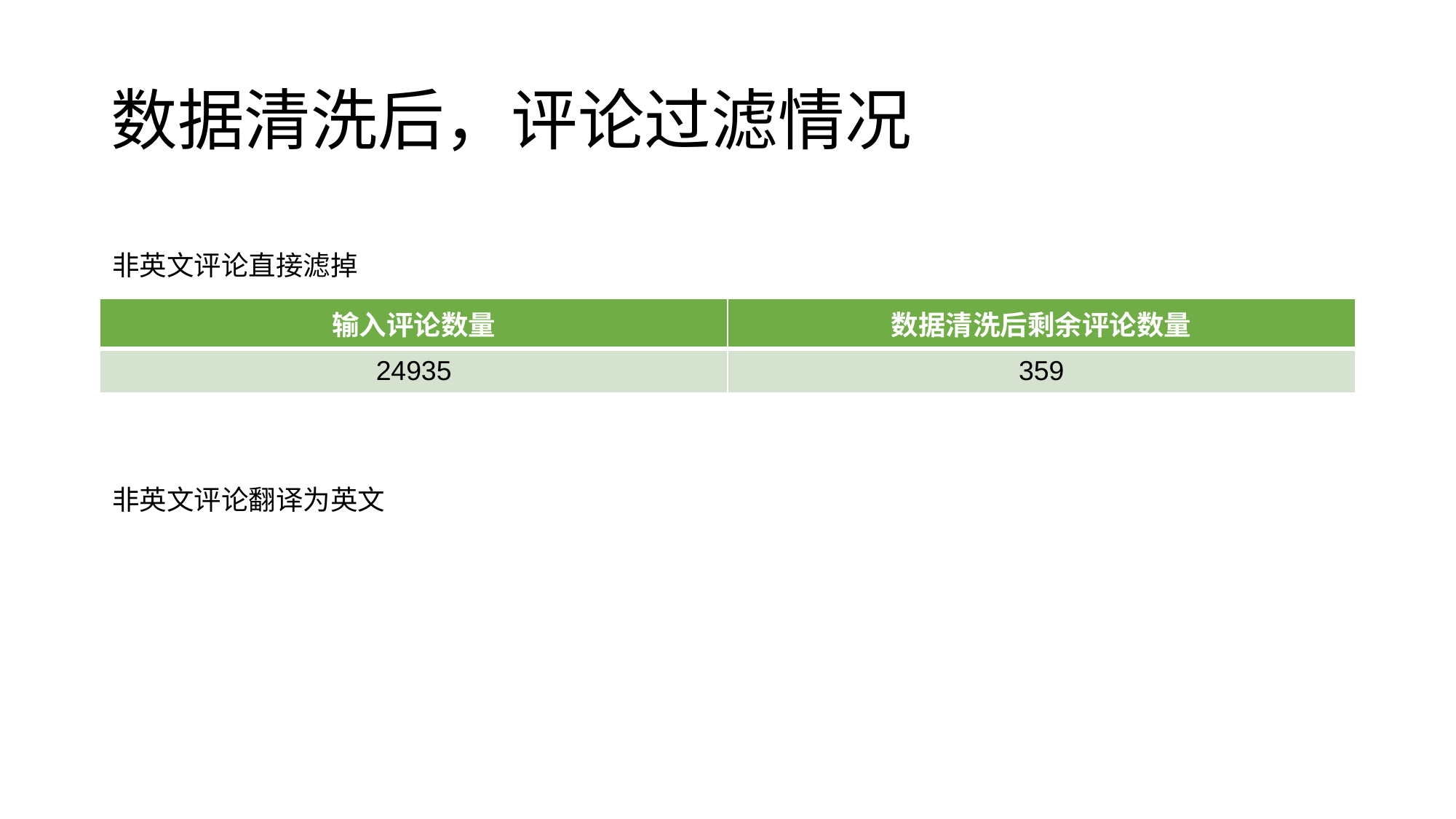

# 数据清洗后，评论过滤情况
非英文评论直接滤掉
| 输入评论数量 | 数据清洗后剩余评论数量 |
| --- | --- |
| 24935 | 359 |
非英文评论翻译为英文